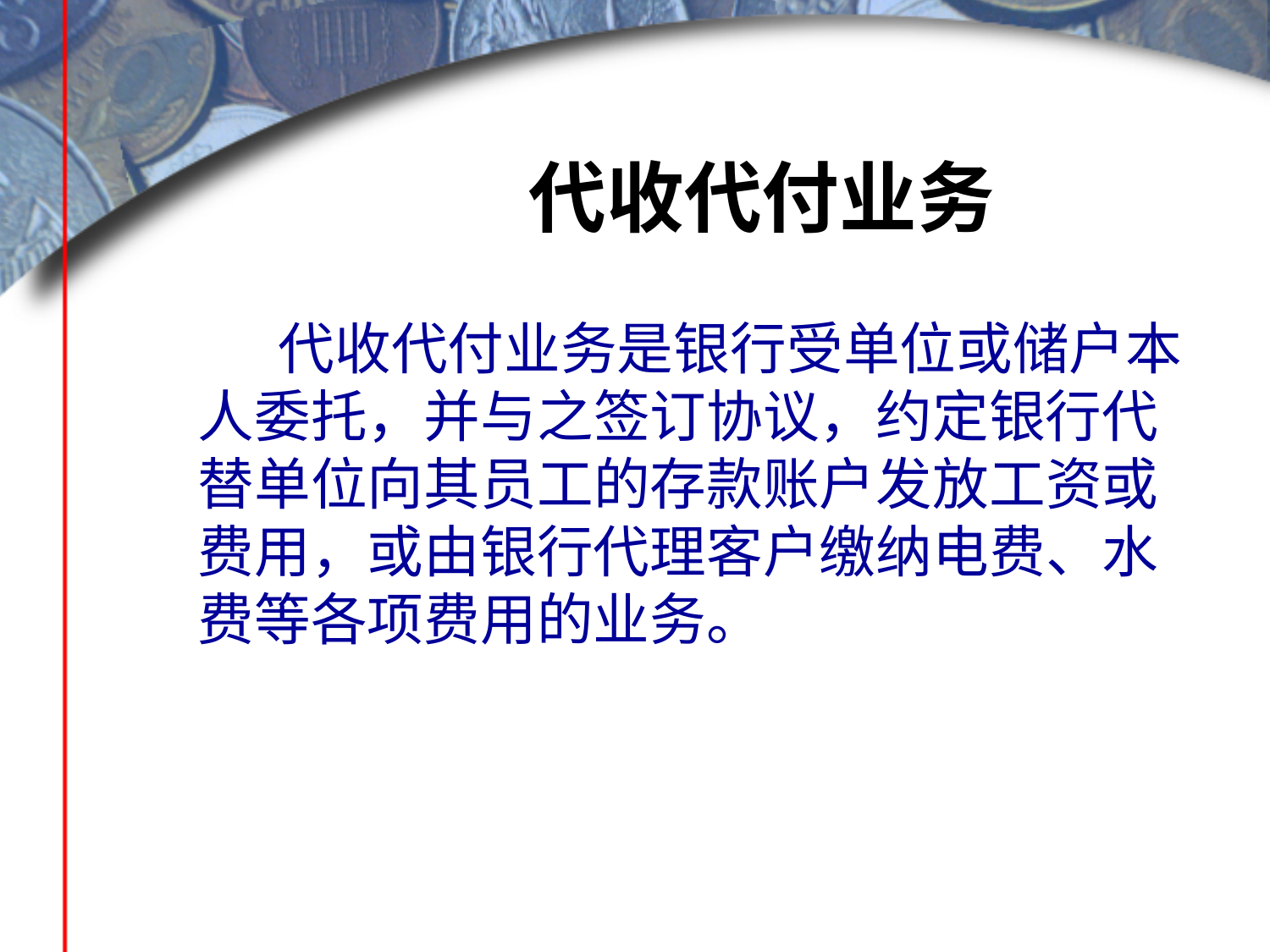

# 代收代付业务
         代收代付业务是银行受单位或储户本人委托，并与之签订协议，约定银行代替单位向其员工的存款账户发放工资或费用，或由银行代理客户缴纳电费、水费等各项费用的业务。